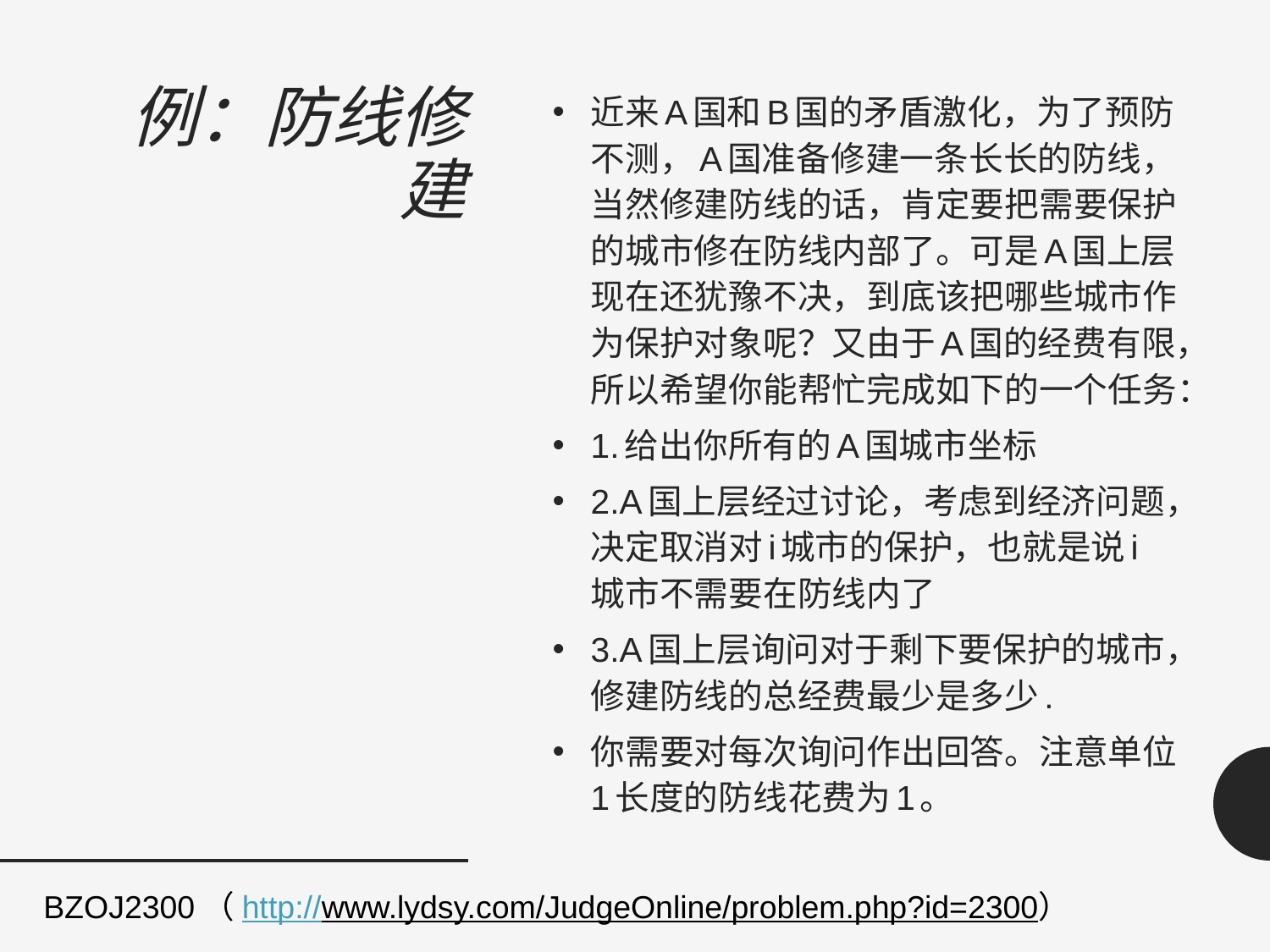

# 例：防线修建
近来A国和B国的矛盾激化，为了预防不测，A国准备修建一条长长的防线，当然修建防线的话，肯定要把需要保护的城市修在防线内部了。可是A国上层现在还犹豫不决，到底该把哪些城市作为保护对象呢？又由于A国的经费有限，所以希望你能帮忙完成如下的一个任务：
1.给出你所有的A国城市坐标
2.A国上层经过讨论，考虑到经济问题，决定取消对i城市的保护，也就是说i城市不需要在防线内了
3.A国上层询问对于剩下要保护的城市，修建防线的总经费最少是多少.
你需要对每次询问作出回答。注意单位1长度的防线花费为1。
BZOJ2300（http://www.lydsy.com/JudgeOnline/problem.php?id=2300）